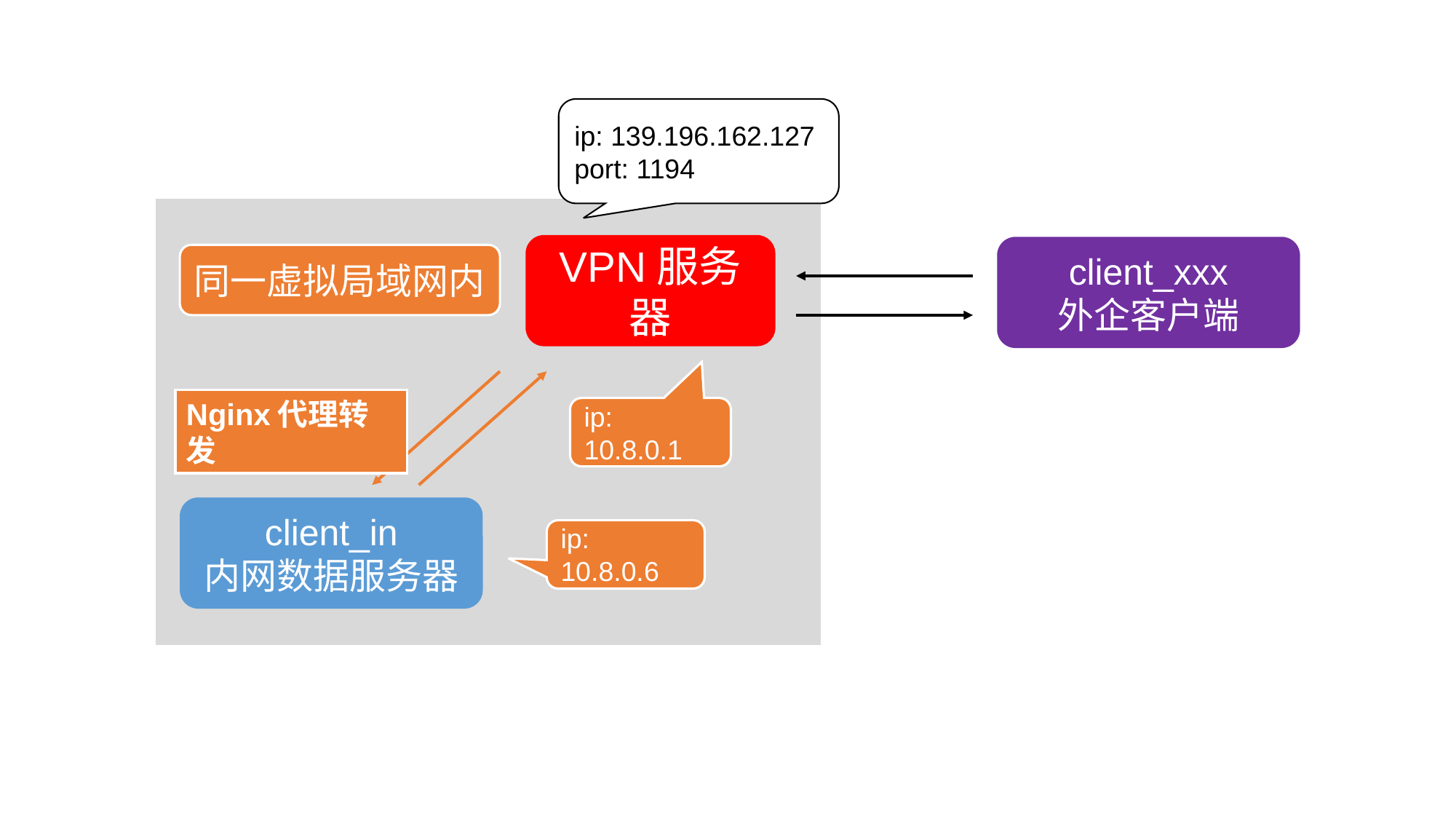

ip: 139.196.162.127
port: 1194

VPN服务器
client_xxx
外企客户端
同一虚拟局域网内
Nginx代理转发
ip: 10.8.0.1
client_in
内网数据服务器
ip: 10.8.0.6